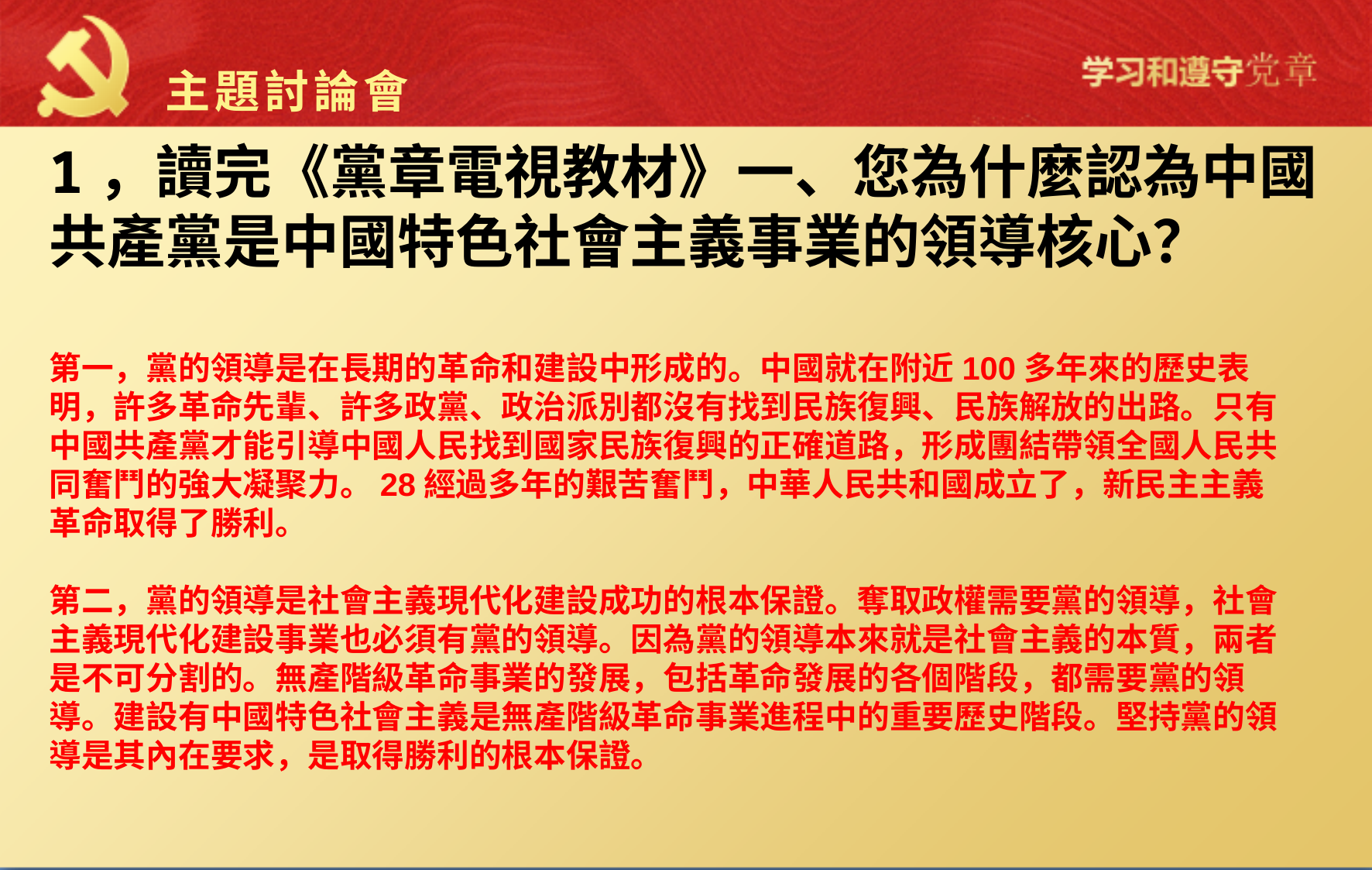

主題討論會
1，讀完《黨章電視教材》一、您為什麼認為中國共產黨是中國特色社會主義事業的領導核心？
# 第一，黨的領導是在長期的革命和建設中形成的。中國就在附近100多年來的歷史表明，許多革命先輩、許多政黨、政治派別都沒有找到民族復興、民族解放的出路。只有中國共產黨才能引導中國人民找到國家民族復興的正確道路，形成團結帶領全國人民共同奮鬥的強大凝聚力。28經過多年的艱苦奮鬥，中華人民共和國成立了，新民主主義革命取得了勝利。 第二，黨的領導是社會主義現代化建設成功的根本保證。奪取政權需要黨的領導，社會主義現代化建設事業也必須有黨的領導。因為黨的領導本來就是社會主義的本質，兩者是不可分割的。無產階級革命事業的發展，包括革命發展的各個階段，都需要黨的領導。建設有中國特色社會主義是無產階級革命事業進程中的重要歷史階段。堅持黨的領導是其內在要求，是取得勝利的根本保證。